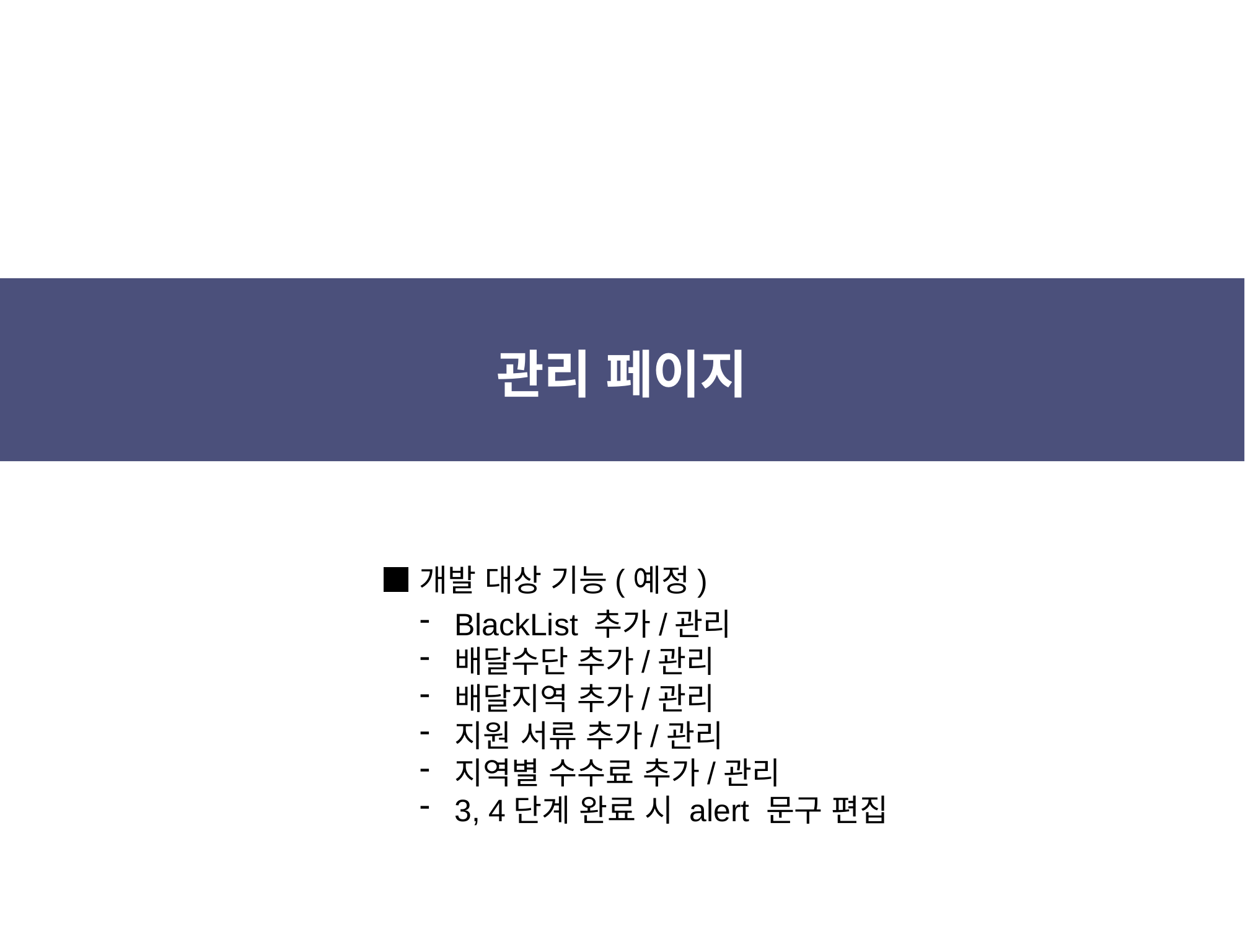

관리 페이지
■개발 대상 기능(예정)
BlackList 추가/관리
배달수단 추가/관리
배달지역 추가/관리
지원 서류 추가/관리
지역별 수수료 추가/관리
3, 4단계 완료 시 alert 문구 편집